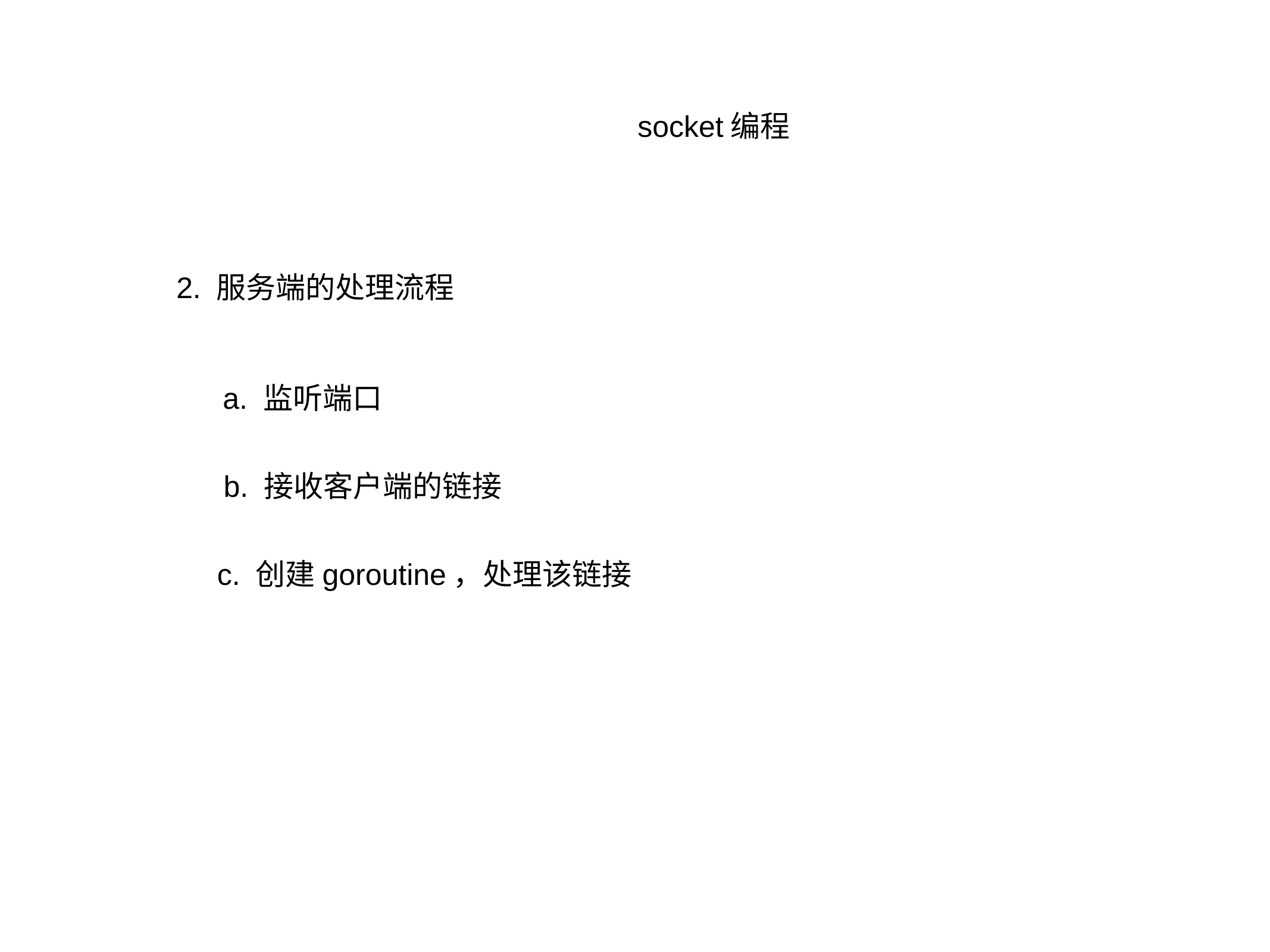

socket编程
2. 服务端的处理流程
a. 监听端口
b. 接收客户端的链接
c. 创建goroutine，处理该链接